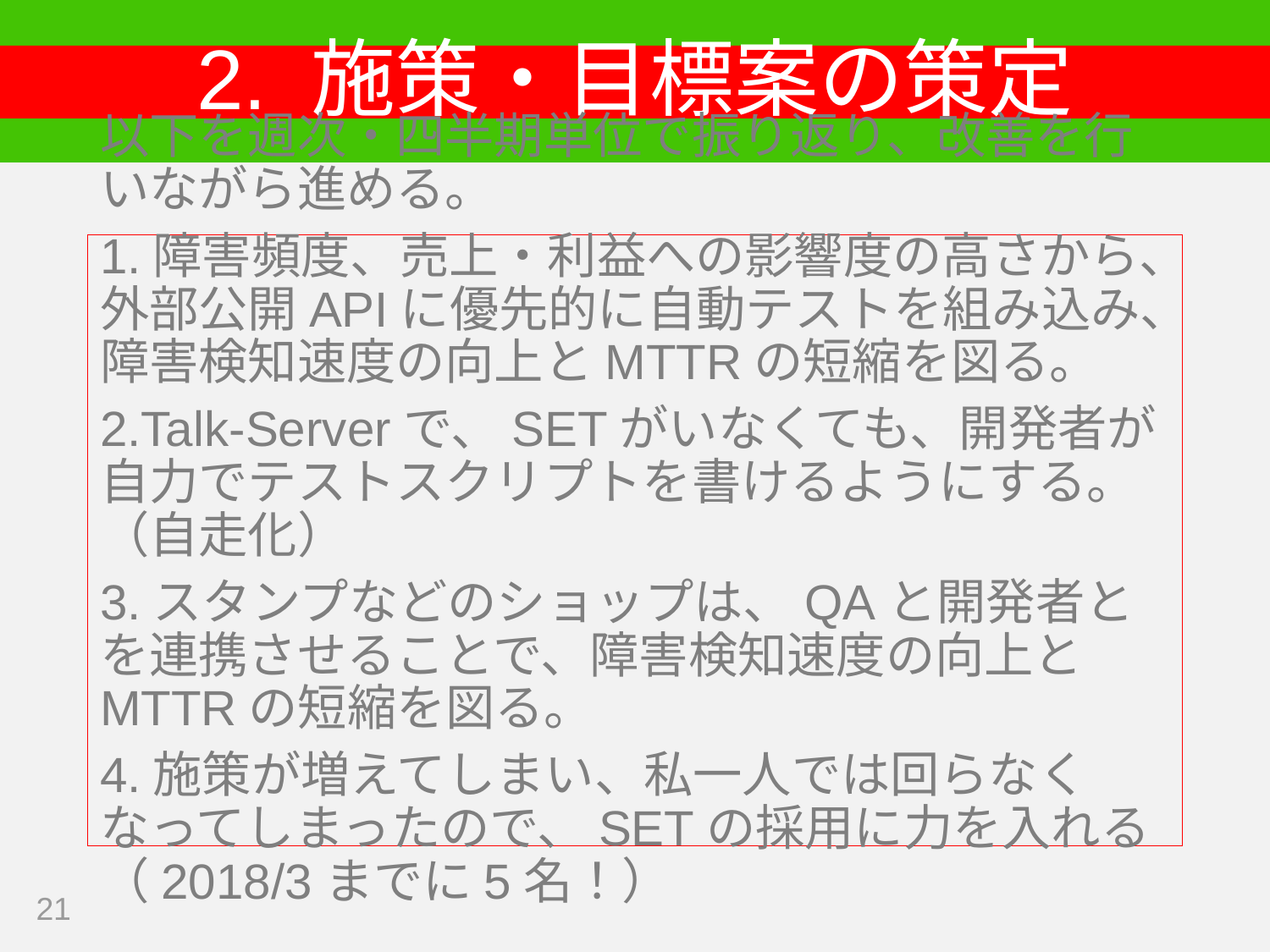

# 2. 施策・目標案の策定
以下を週次・四半期単位で振り返り、改善を行いながら進める。
1.障害頻度、売上・利益への影響度の高さから、外部公開APIに優先的に自動テストを組み込み、障害検知速度の向上とMTTRの短縮を図る。
2.Talk-Serverで、SETがいなくても、開発者が自力でテストスクリプトを書けるようにする。（自走化）
3.スタンプなどのショップは、QAと開発者とを連携させることで、障害検知速度の向上とMTTRの短縮を図る。
4.施策が増えてしまい、私一人では回らなくなってしまったので、SETの採用に力を入れる（2018/3までに5名！）

21